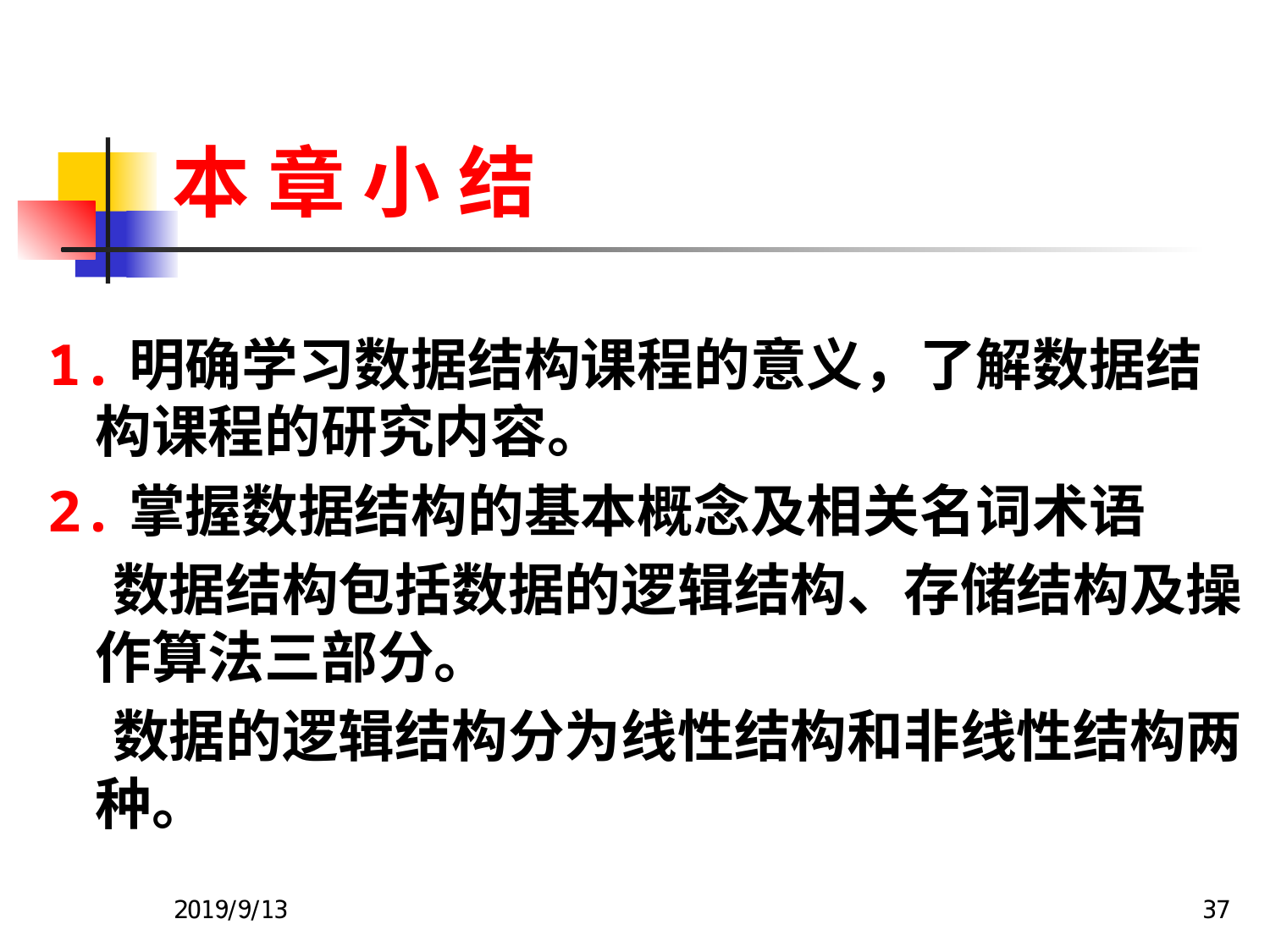

# 本 章 小 结

1.明确学习数据结构课程的意义，了解数据结构课程的研究内容。
2.掌握数据结构的基本概念及相关名词术语
    数据结构包括数据的逻辑结构、存储结构及操作算法三部分。
    数据的逻辑结构分为线性结构和非线性结构两种。
2019/9/13
37